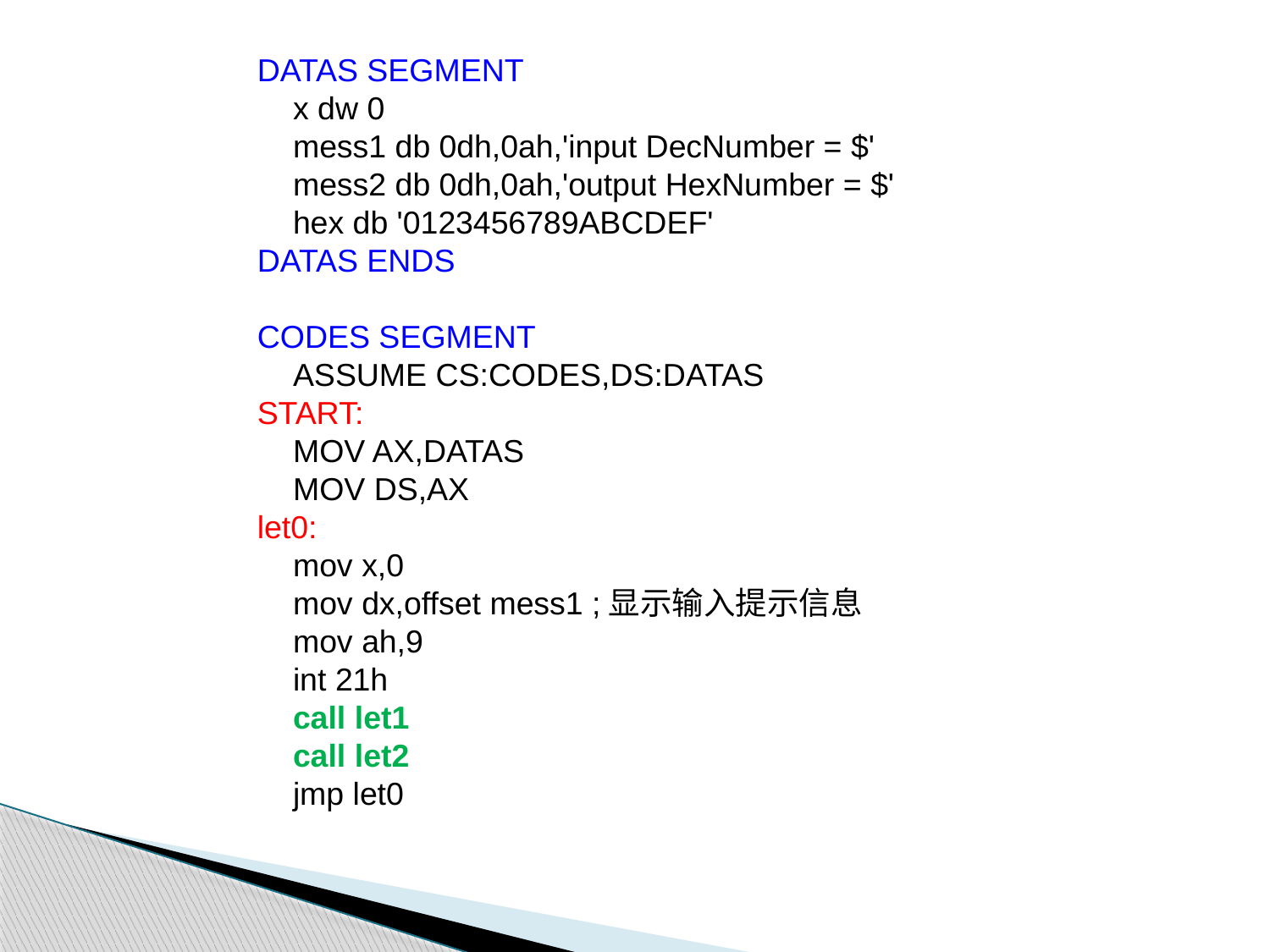

DATAS SEGMENT
    x dw 0
    mess1 db 0dh,0ah,'input DecNumber = $'
    mess2 db 0dh,0ah,'output HexNumber = $'
    hex db '0123456789ABCDEF'
DATAS ENDS

CODES SEGMENT
    ASSUME CS:CODES,DS:DATAS
START:
    MOV AX,DATAS
    MOV DS,AX
let0:
    mov x,0
    mov dx,offset mess1 ;显示输入提示信息
    mov ah,9
    int 21h
    call let1
    call let2
    jmp let0